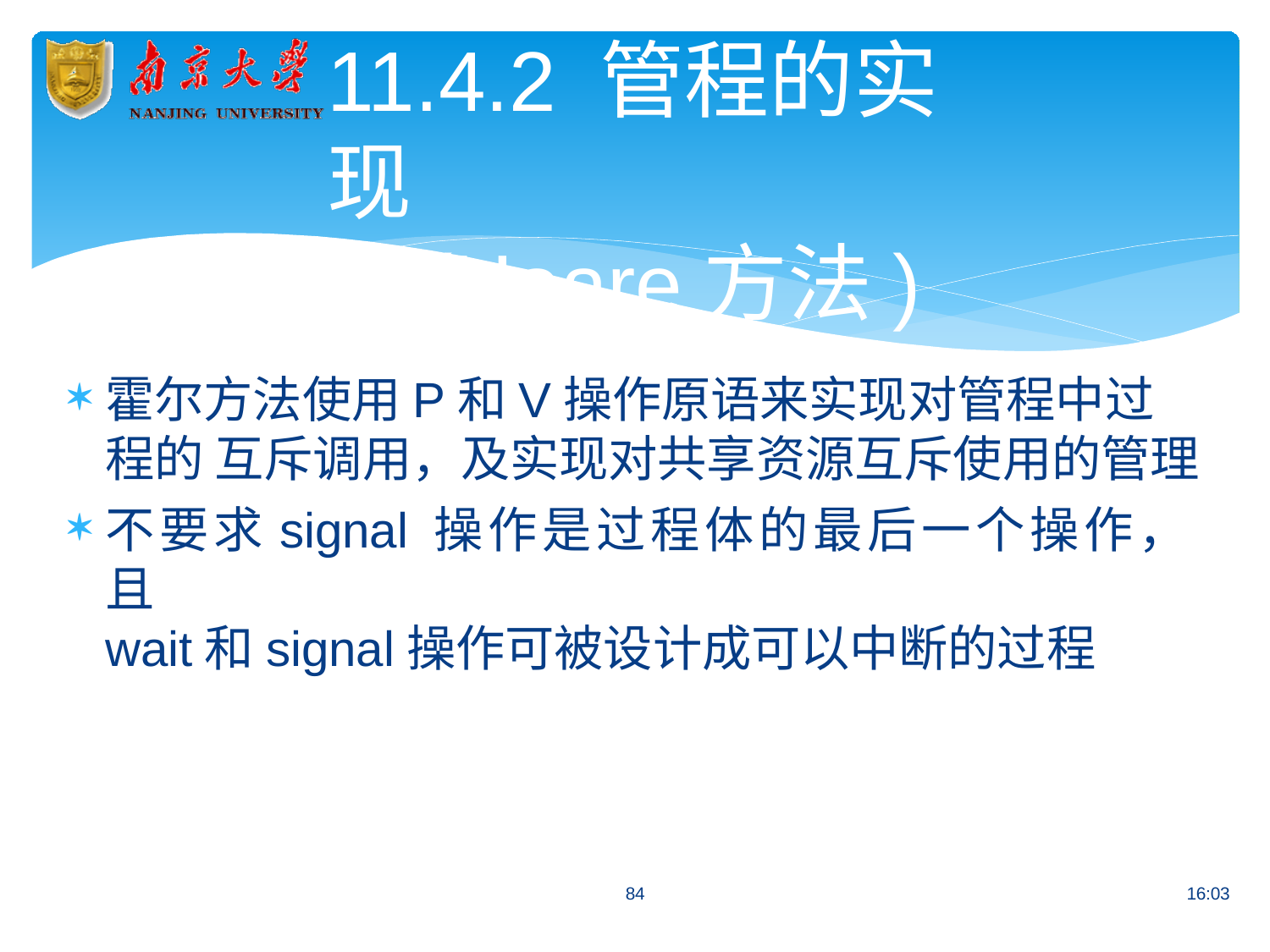

# 11.4.2 管程的实现
(Hoare方法)

霍尔方法使用P和V操作原语来实现对管程中过程的 互斥调用，及实现对共享资源互斥使用的管理
不要求signal 操作是过程体的最后一个操作， 且
wait和signal操作可被设计成可以中断的过程
84
16:03